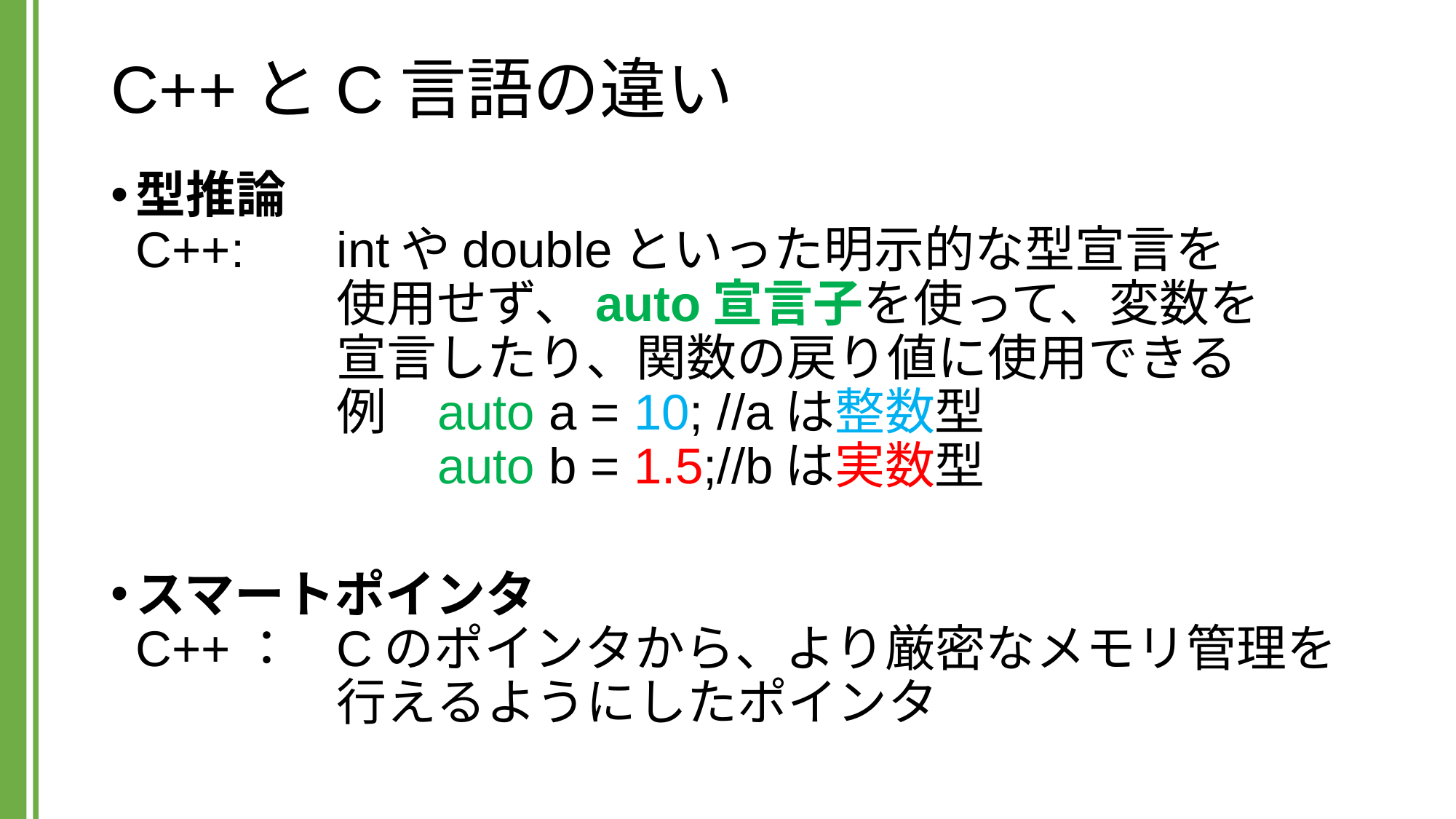

# C++とC言語の違い
型推論
C++:	intやdoubleといった明示的な型宣言を
		使用せず、auto宣言子を使って、変数を
		宣言したり、関数の戻り値に使用できる
		例	auto a = 10; //aは整数型
		　　	auto b = 1.5;//bは実数型
スマートポインタ
C++：	Cのポインタから、より厳密なメモリ管理を
		行えるようにしたポインタ